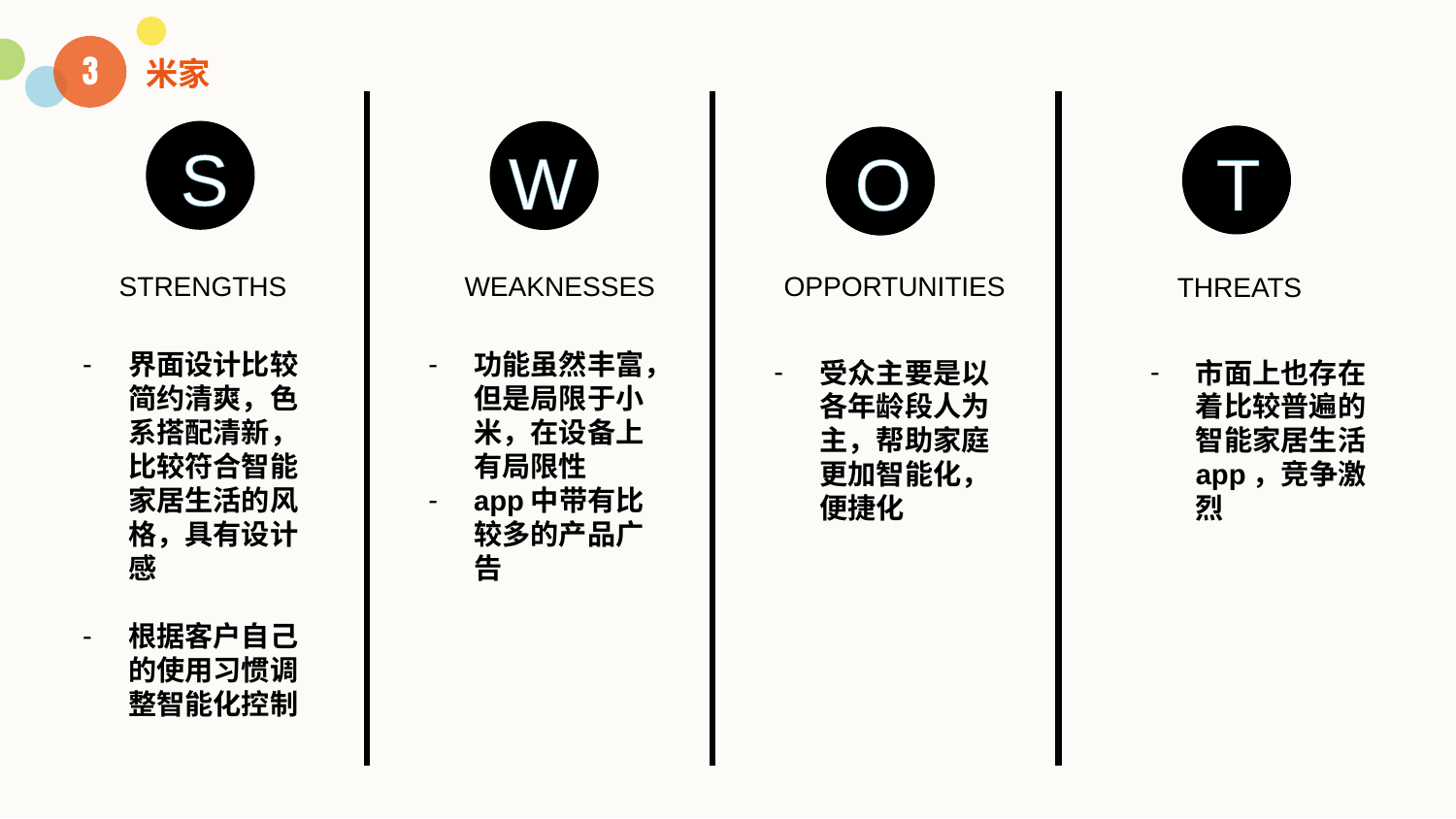

3
米家

S

W
O
T
STRENGTHS
WEAKNESSES
OPPORTUNITIES
THREATS
界面设计比较简约清爽，色系搭配清新，比较符合智能家居生活的风格，具有设计感

根据客户自己的使用习惯调整智能化控制

功能虽然丰富，但是局限于小米，在设备上有局限性
app中带有比较多的产品广告
市面上也存在着比较普遍的智能家居生活app，竞争激烈
受众主要是以各年龄段人为主，帮助家庭更加智能化，便捷化